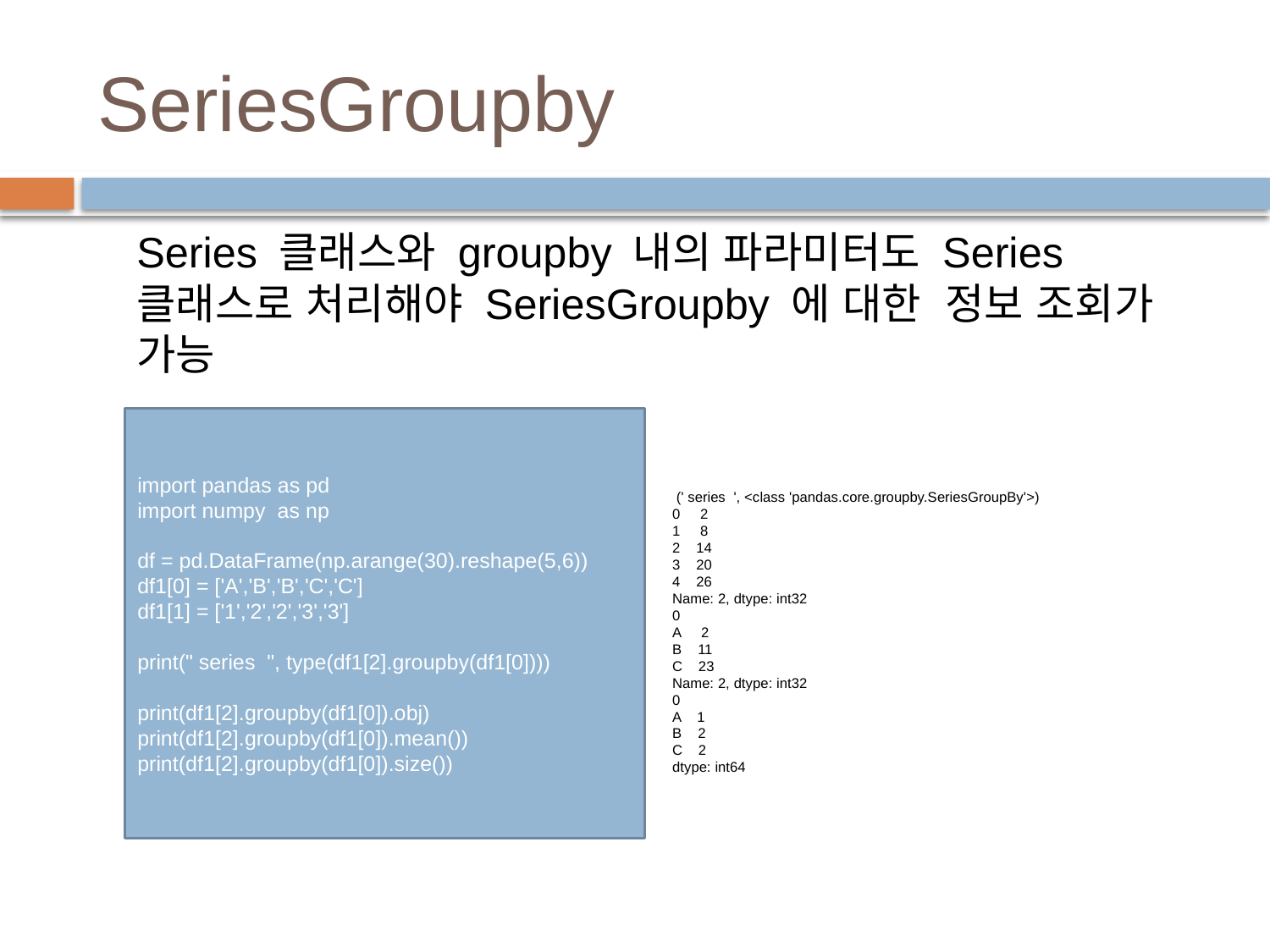

# SeriesGroupby
Series 클래스와 groupby 내의 파라미터도 Series클래스로 처리해야 SeriesGroupby 에 대한  정보 조회가 가능
import pandas as pd
import numpy  as np

df = pd.DataFrame(np.arange(30).reshape(5,6))
df1[0] = ['A','B','B','C','C']
df1[1] = ['1','2','2','3','3']

print(" series  ", type(df1[2].groupby(df1[0])))

print(df1[2].groupby(df1[0]).obj)
print(df1[2].groupby(df1[0]).mean())
print(df1[2].groupby(df1[0]).size())
 (' series  ', <class 'pandas.core.groupby.SeriesGroupBy'>)
0     2
1     8
2    14
3    20
4    26
Name: 2, dtype: int32
0
A     2
B    11
C    23
Name: 2, dtype: int32
0
A    1
B    2
C    2
dtype: int64